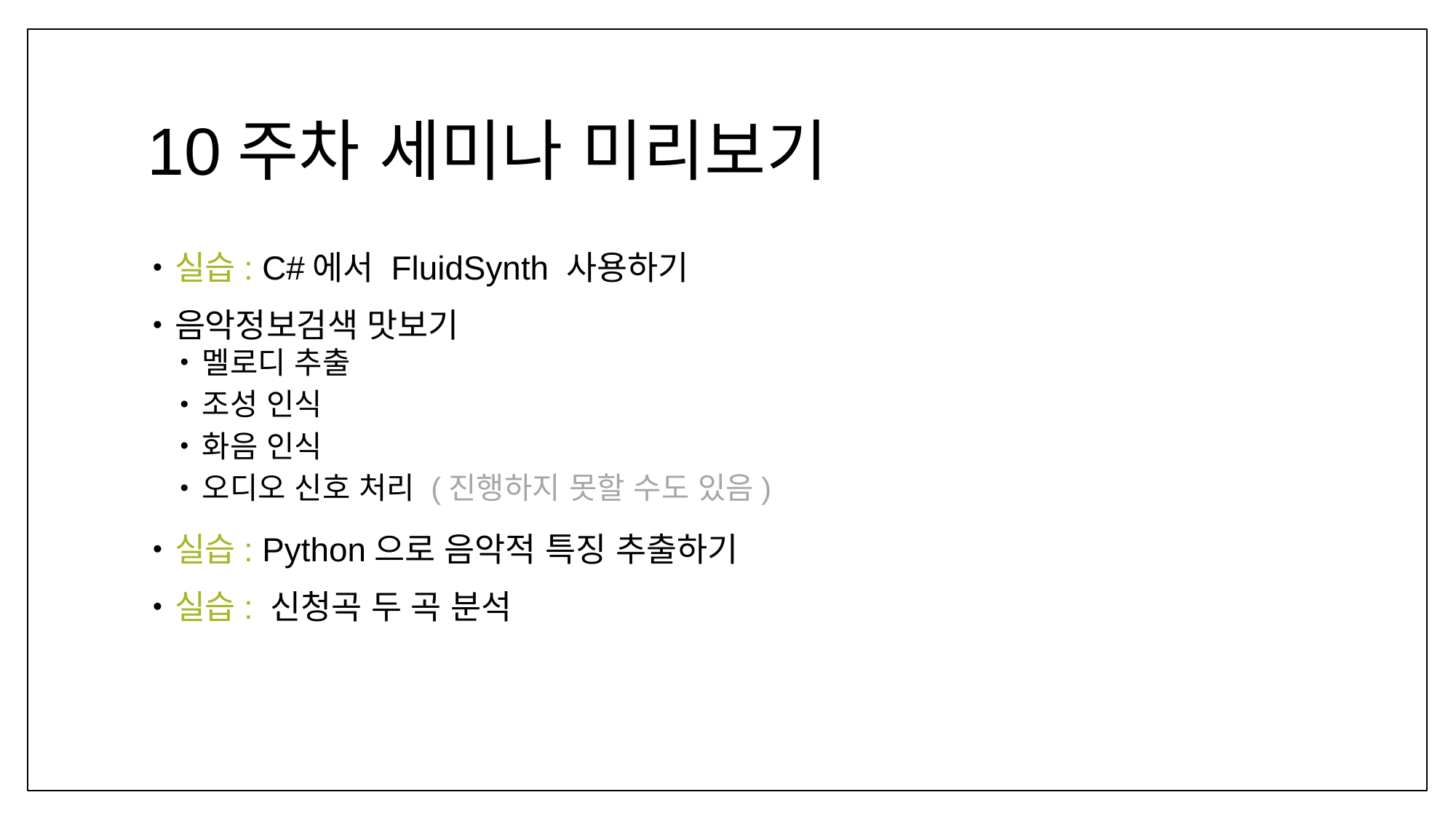

# 10주차 세미나 미리보기
실습: C#에서 FluidSynth 사용하기
음악정보검색 맛보기
멜로디 추출
조성 인식
화음 인식
오디오 신호 처리 (진행하지 못할 수도 있음)
실습: Python으로 음악적 특징 추출하기
실습: 신청곡 두 곡 분석